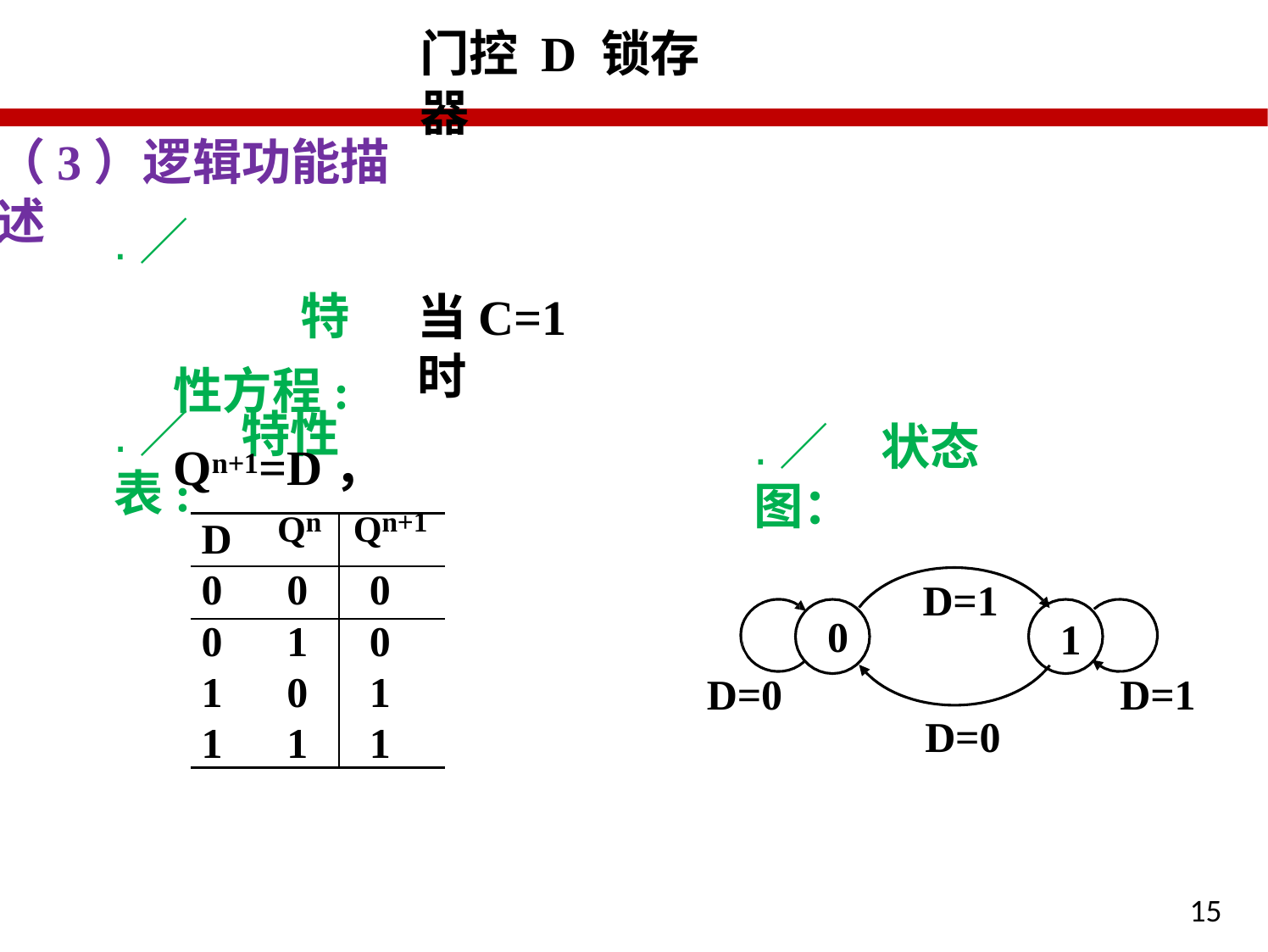

# 门控 D 锁存器
（3）逻辑功能描述
.／		特性方程:  Qn+1=D，
当C=1时
.／	特性表:
.／	状态图：
D=1
| D | Qn | Qn+1 |
| --- | --- | --- |
| 0 | 0 | 0 |
| 0 | 1 | 0 |
| 1 | 0 | 1 |
| 1 | 1 | 1 |

0
1

D=0
D=1
D=0
15